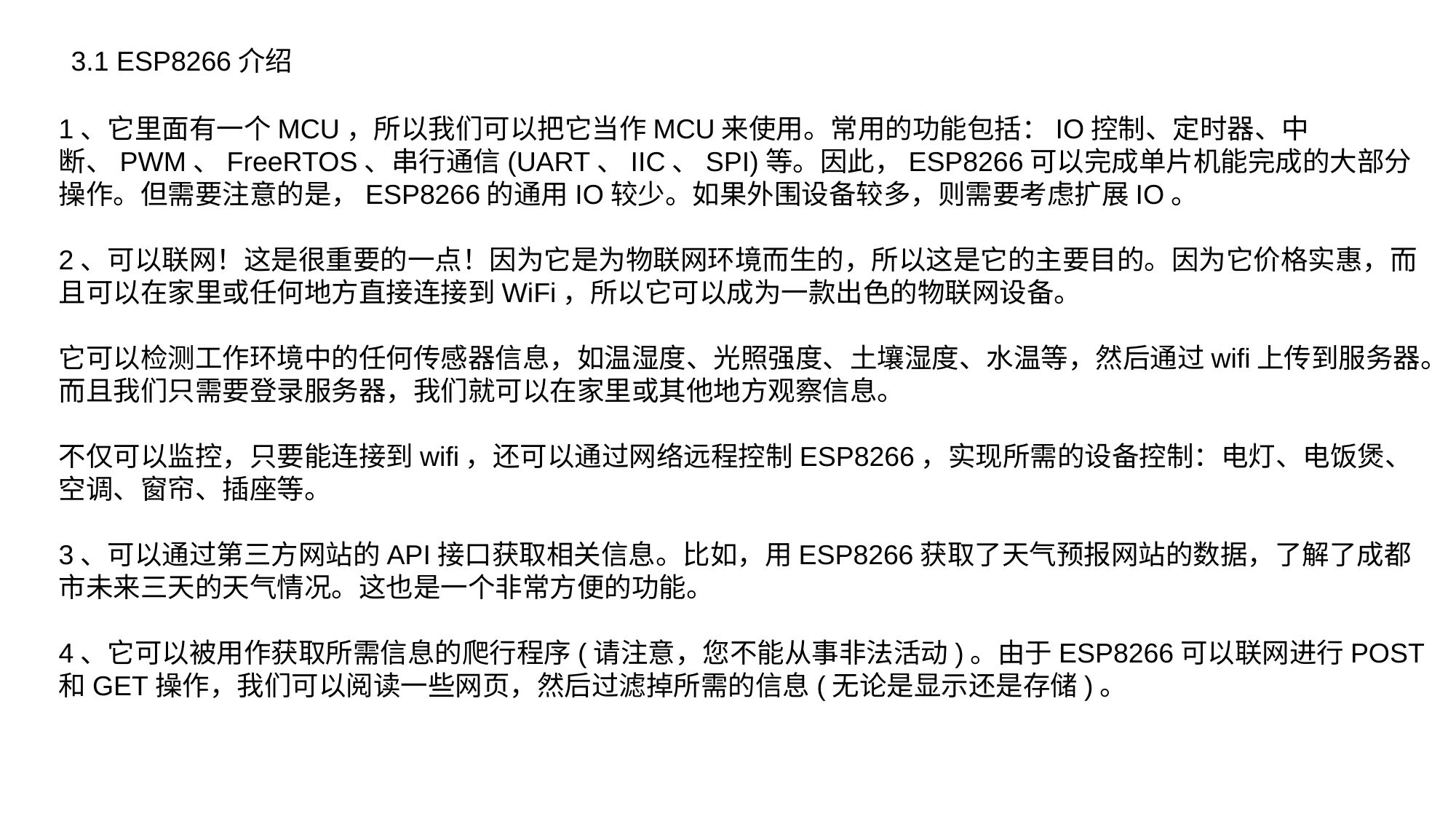

3.1 ESP8266介绍
1、它里面有一个MCU，所以我们可以把它当作MCU来使用。常用的功能包括：IO控制、定时器、中断、PWM、FreeRTOS、串行通信(UART、IIC、SPI)等。因此，ESP8266可以完成单片机能完成的大部分操作。但需要注意的是，ESP8266的通用IO较少。如果外围设备较多，则需要考虑扩展IO。

2、可以联网！这是很重要的一点！因为它是为物联网环境而生的，所以这是它的主要目的。因为它价格实惠，而且可以在家里或任何地方直接连接到WiFi，所以它可以成为一款出色的物联网设备。

它可以检测工作环境中的任何传感器信息，如温湿度、光照强度、土壤湿度、水温等，然后通过wifi上传到服务器。而且我们只需要登录服务器，我们就可以在家里或其他地方观察信息。

不仅可以监控，只要能连接到wifi，还可以通过网络远程控制ESP8266，实现所需的设备控制：电灯、电饭煲、空调、窗帘、插座等。

3、可以通过第三方网站的API接口获取相关信息。比如，用ESP8266获取了天气预报网站的数据，了解了成都市未来三天的天气情况。这也是一个非常方便的功能。

4、它可以被用作获取所需信息的爬行程序(请注意，您不能从事非法活动)。由于ESP8266可以联网进行POST和GET操作，我们可以阅读一些网页，然后过滤掉所需的信息(无论是显示还是存储)。